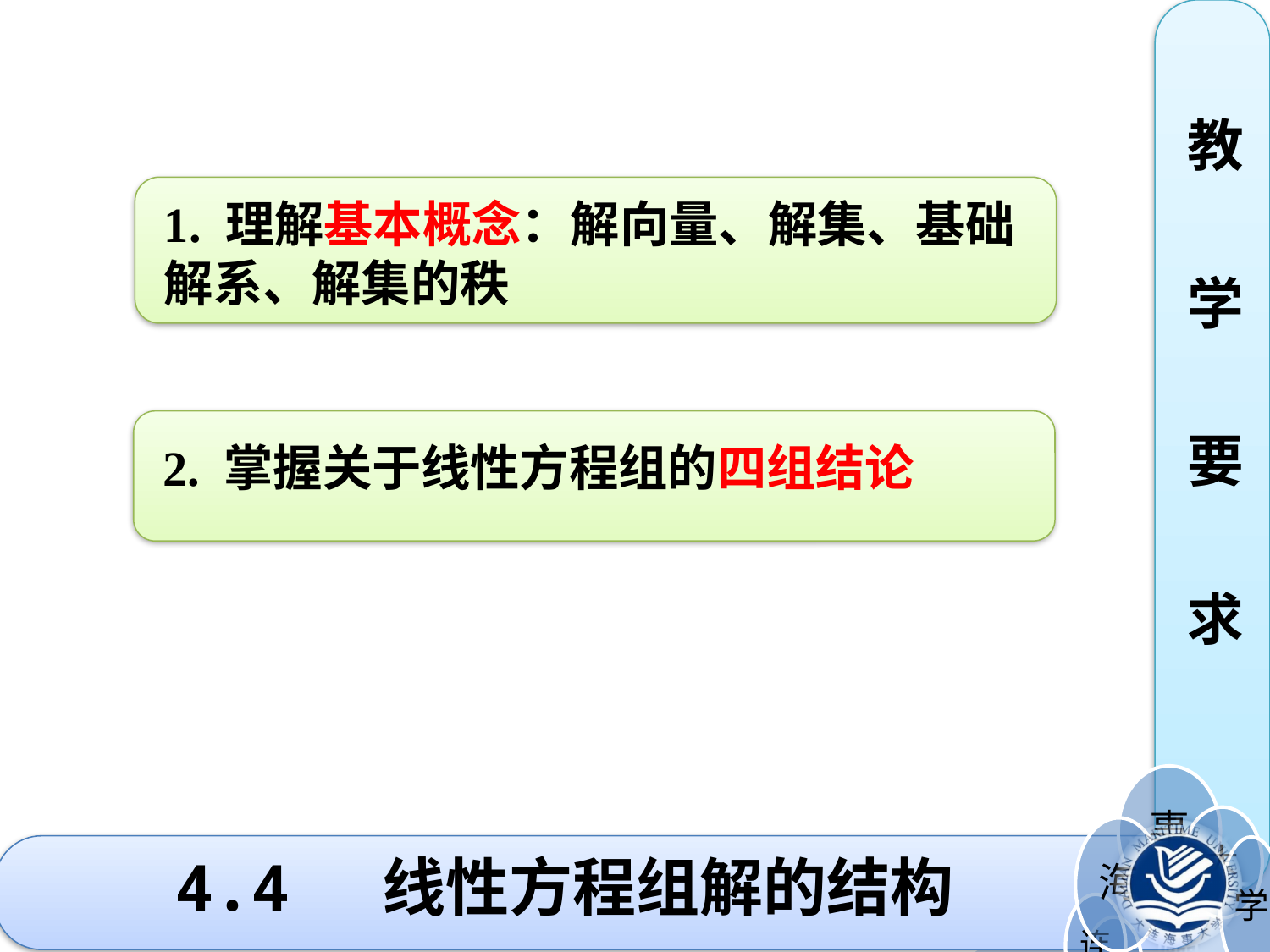

教

学

要

求

1. 理解基本概念：解向量、解集、基础解系、解集的秩

2. 掌握关于线性方程组的四组结论
# 4.4  线性方程组解的结构